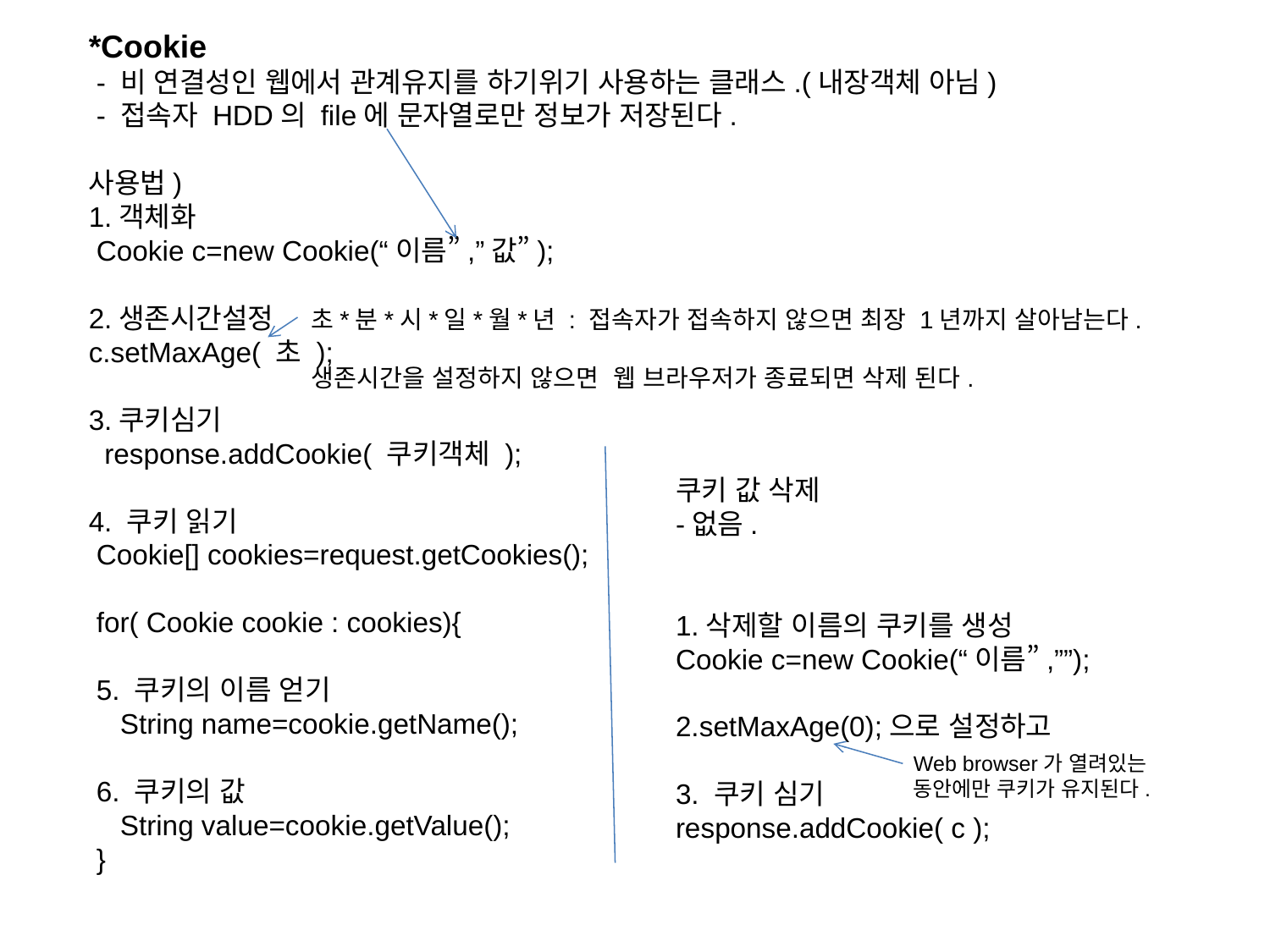

*Cookie
 - 비 연결성인 웹에서 관계유지를 하기위기 사용하는 클래스.(내장객체 아님)
 - 접속자 HDD의 file에 문자열로만 정보가 저장된다.

사용법)
1.객체화
 Cookie c=new Cookie(“이름”,”값”);

2.생존시간설정
c.setMaxAge( 초 );

3.쿠키심기
  response.addCookie( 쿠키객체 );

4. 쿠키 읽기
 Cookie[] cookies=request.getCookies();

 for( Cookie cookie : cookies){

 5. 쿠키의 이름 얻기
    String name=cookie.getName();

 6. 쿠키의 값
    String value=cookie.getValue();
 }

초*분*시*일*월*년 : 접속자가 접속하지 않으면 최장 1년까지 살아남는다.

생존시간을 설정하지 않으면  웹 브라우저가 종료되면 삭제 된다.
쿠키 값 삭제
-없음.

1.삭제할 이름의 쿠키를 생성
Cookie c=new Cookie(“이름”,””);

2.setMaxAge(0);으로 설정하고

3. 쿠키 심기
response.addCookie( c );
Web browser가 열려있는
동안에만 쿠키가 유지된다.